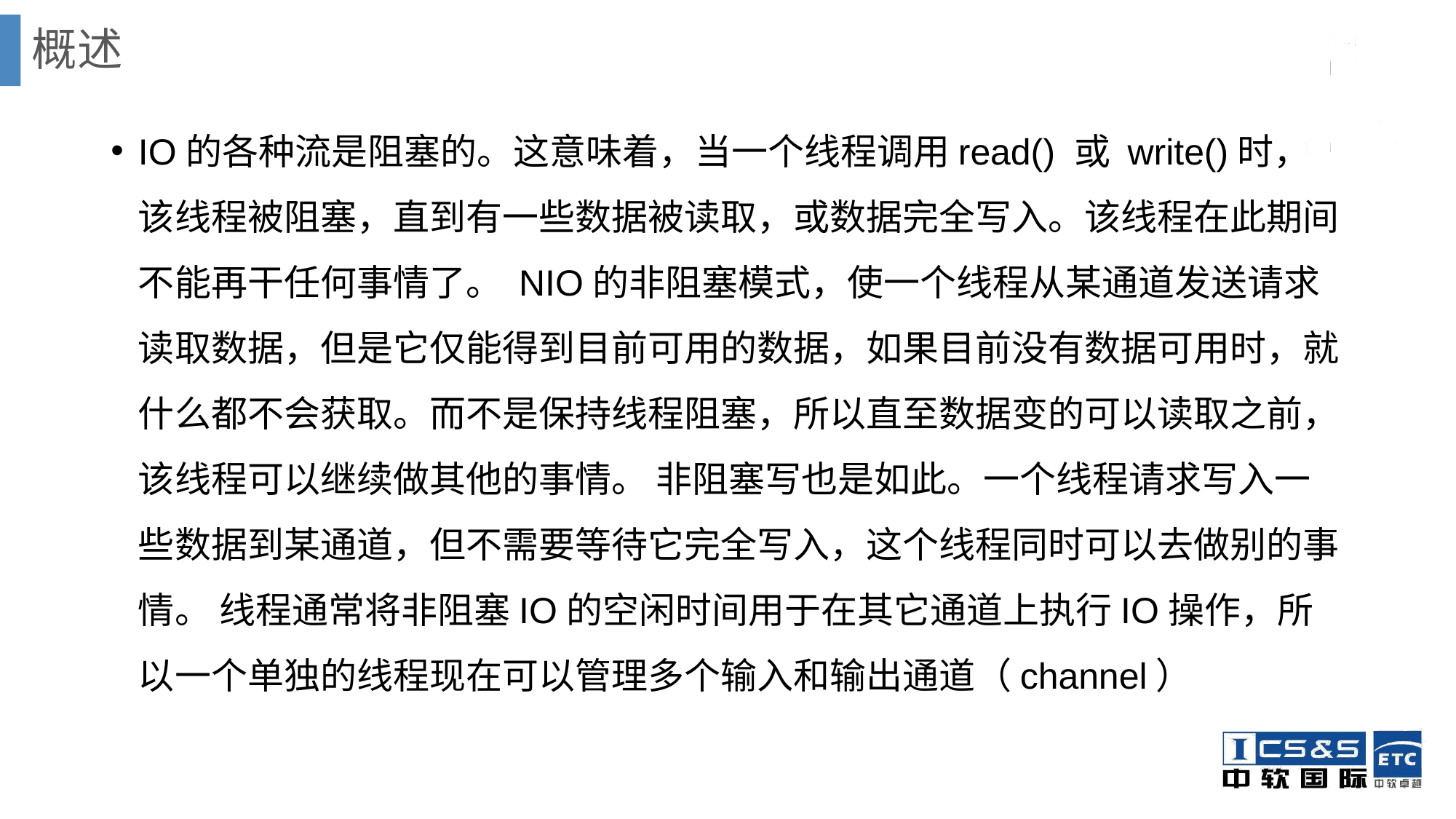

# 概述
IO的各种流是阻塞的。这意味着，当一个线程调用read() 或 write()时，该线程被阻塞，直到有一些数据被读取，或数据完全写入。该线程在此期间不能再干任何事情了。 NIO的非阻塞模式，使一个线程从某通道发送请求读取数据，但是它仅能得到目前可用的数据，如果目前没有数据可用时，就什么都不会获取。而不是保持线程阻塞，所以直至数据变的可以读取之前，该线程可以继续做其他的事情。 非阻塞写也是如此。一个线程请求写入一些数据到某通道，但不需要等待它完全写入，这个线程同时可以去做别的事情。 线程通常将非阻塞IO的空闲时间用于在其它通道上执行IO操作，所以一个单独的线程现在可以管理多个输入和输出通道（channel）